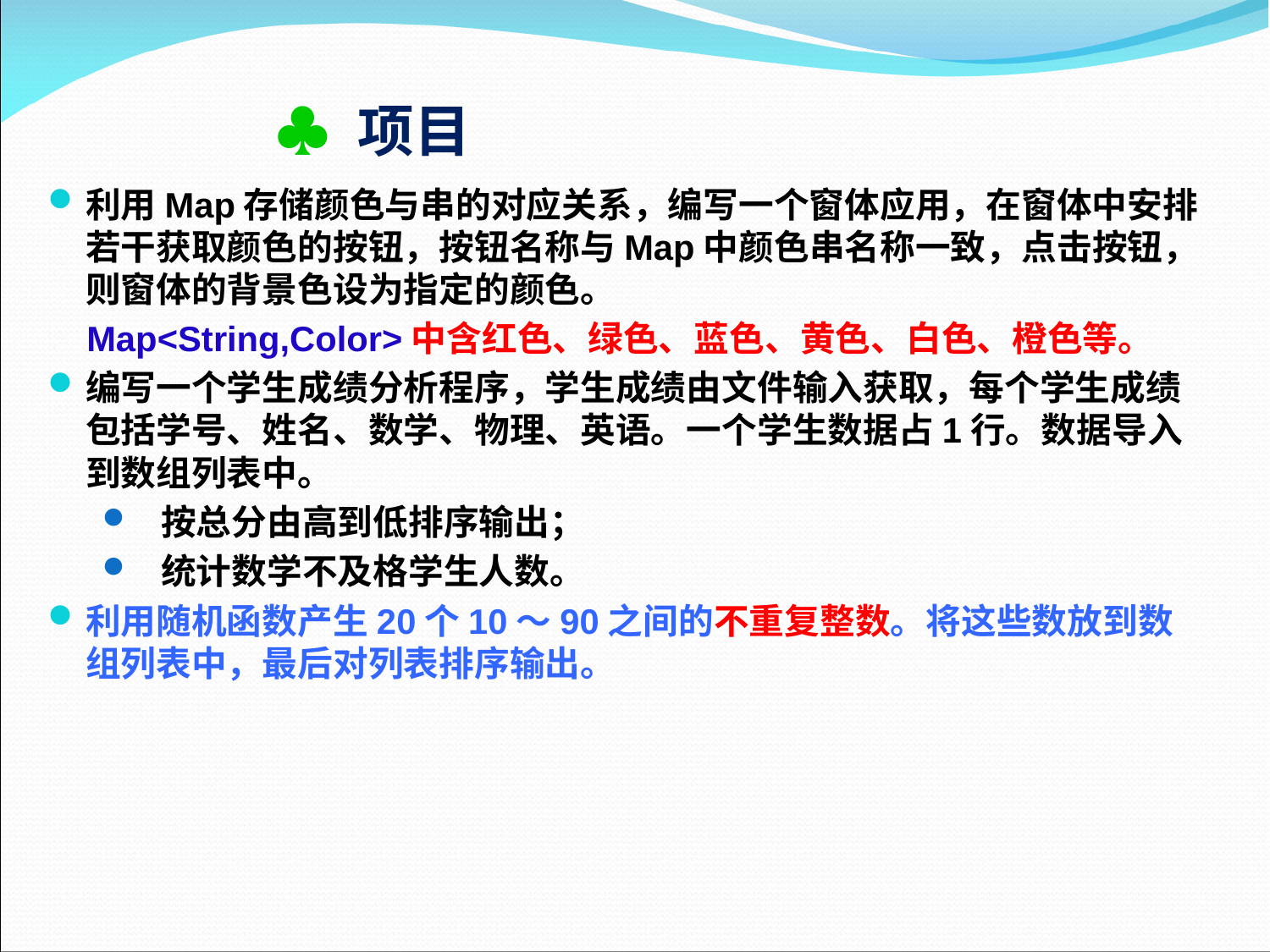

# ♣ 项目
利用Map存储颜色与串的对应关系，编写一个窗体应用，在窗体中安排若干获取颜色的按钮，按钮名称与Map中颜色串名称一致，点击按钮，则窗体的背景色设为指定的颜色。
    Map<String,Color>中含红色、绿色、蓝色、黄色、白色、橙色等。
编写一个学生成绩分析程序，学生成绩由文件输入获取，每个学生成绩包括学号、姓名、数学、物理、英语。一个学生数据占1行。数据导入到数组列表中。
  按总分由高到低排序输出；
  统计数学不及格学生人数。
利用随机函数产生20个10～90之间的不重复整数。将这些数放到数组列表中，最后对列表排序输出。